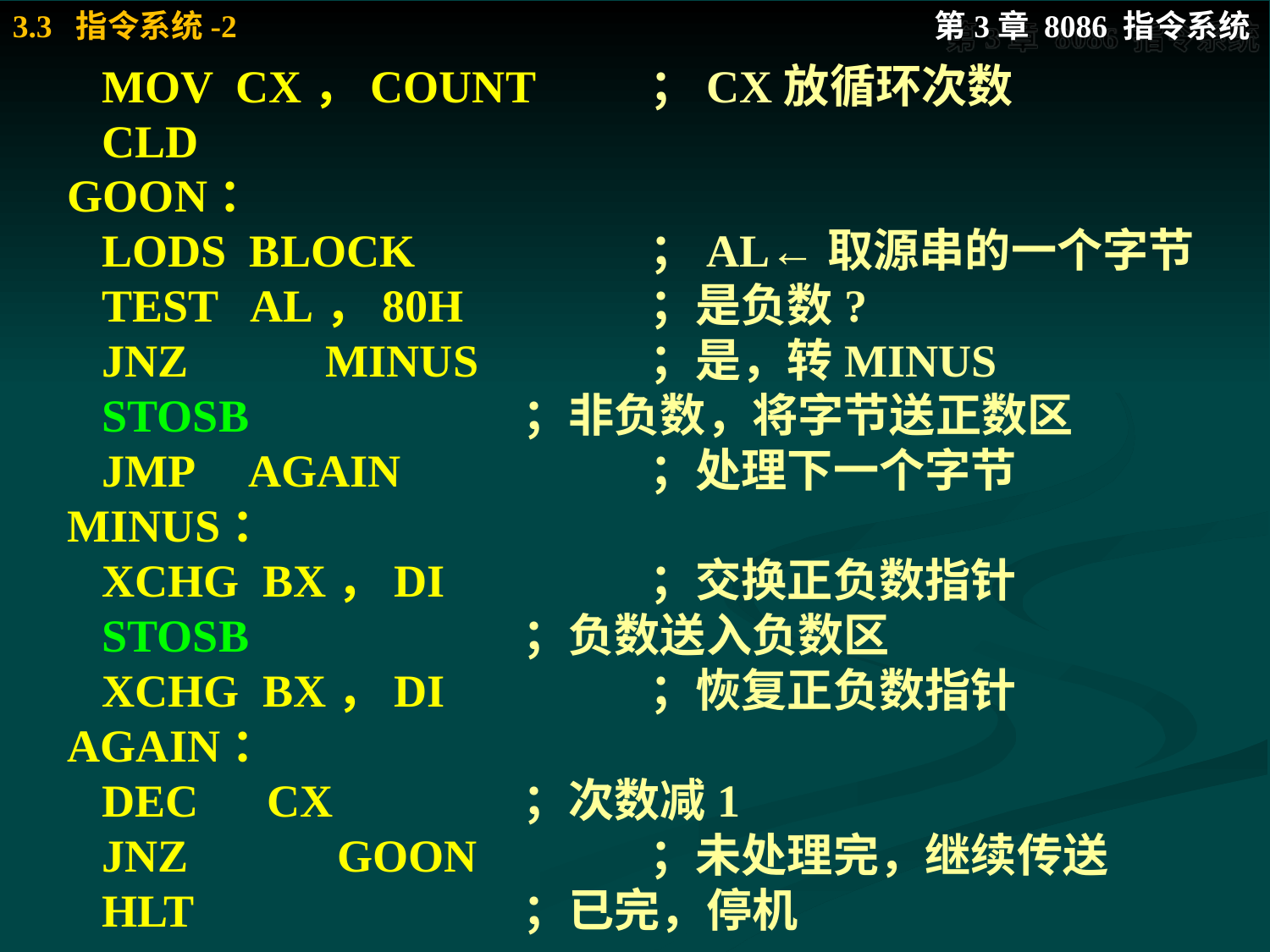

MOV  CX，COUNT	；CX放循环次数
   CLD
GOON：
   LODS  BLOCK		；AL←取源串的一个字节
   TEST   AL，80H		；是负数?
   JNZ	     MINUS		；是，转MINUS
   STOSB			；非负数，将字节送正数区
   JMP     AGAIN		；处理下一个字节
MINUS：
   XCHG  BX，DI		；交换正负数指针
   STOSB			；负数送入负数区
   XCHG  BX，DI		；恢复正负数指针
AGAIN：
   DEC      CX		；次数减1
   JNZ	      GOON		；未处理完，继续传送
   HLT			；已完，停机